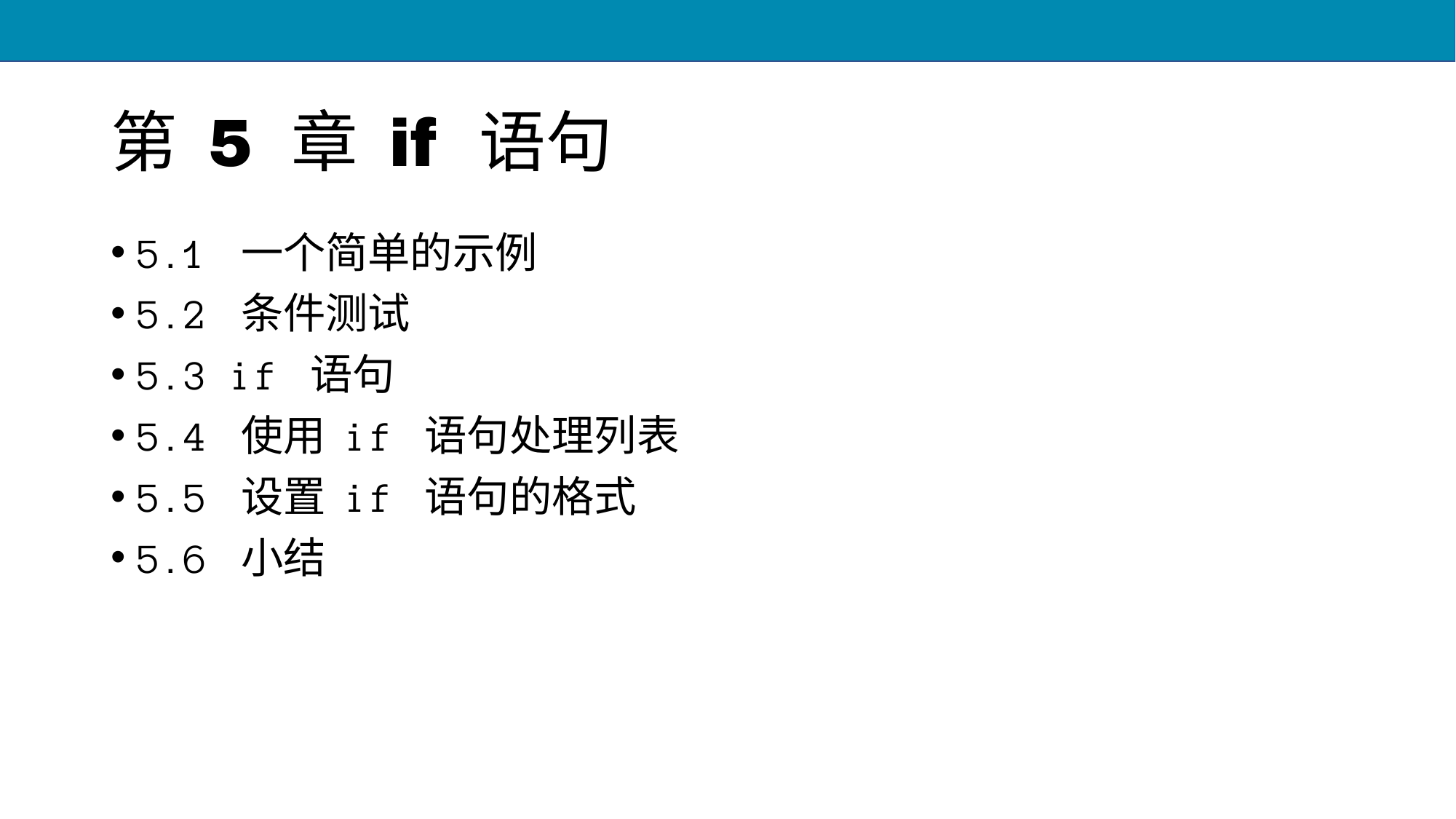

# 第 5 章 if 语句
5.1 一个简单的示例
5.2 条件测试
5.3 if 语句
5.4 使用 if 语句处理列表
5.5 设置 if 语句的格式
5.6 小结